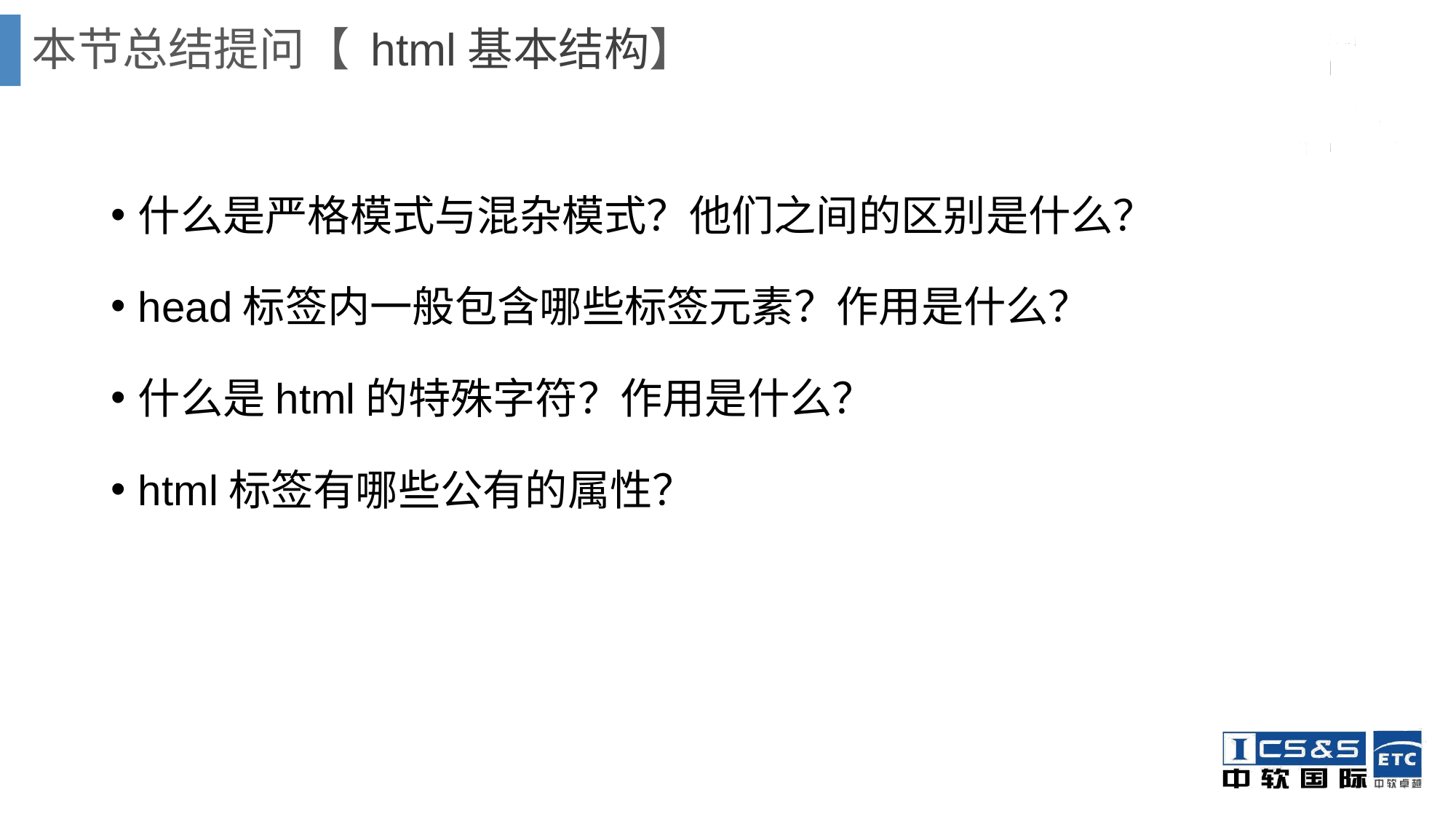

# 本节总结提问【 html基本结构】
什么是严格模式与混杂模式？他们之间的区别是什么？
head标签内一般包含哪些标签元素？作用是什么？
什么是html的特殊字符？作用是什么？
html标签有哪些公有的属性？